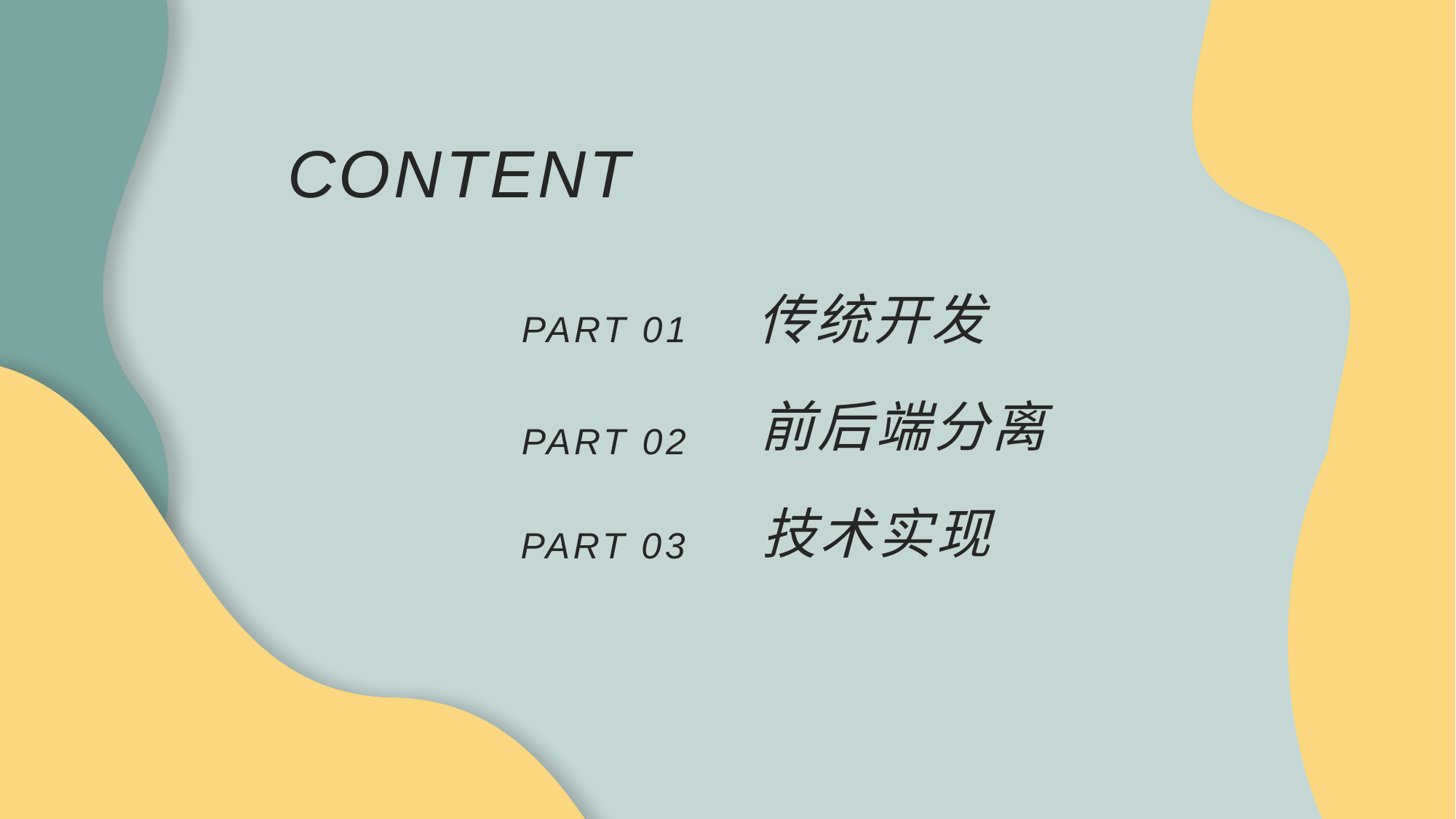

CONTENT

传统开发
PART 01
前后端分离
PART 02
技术实现
PART 03